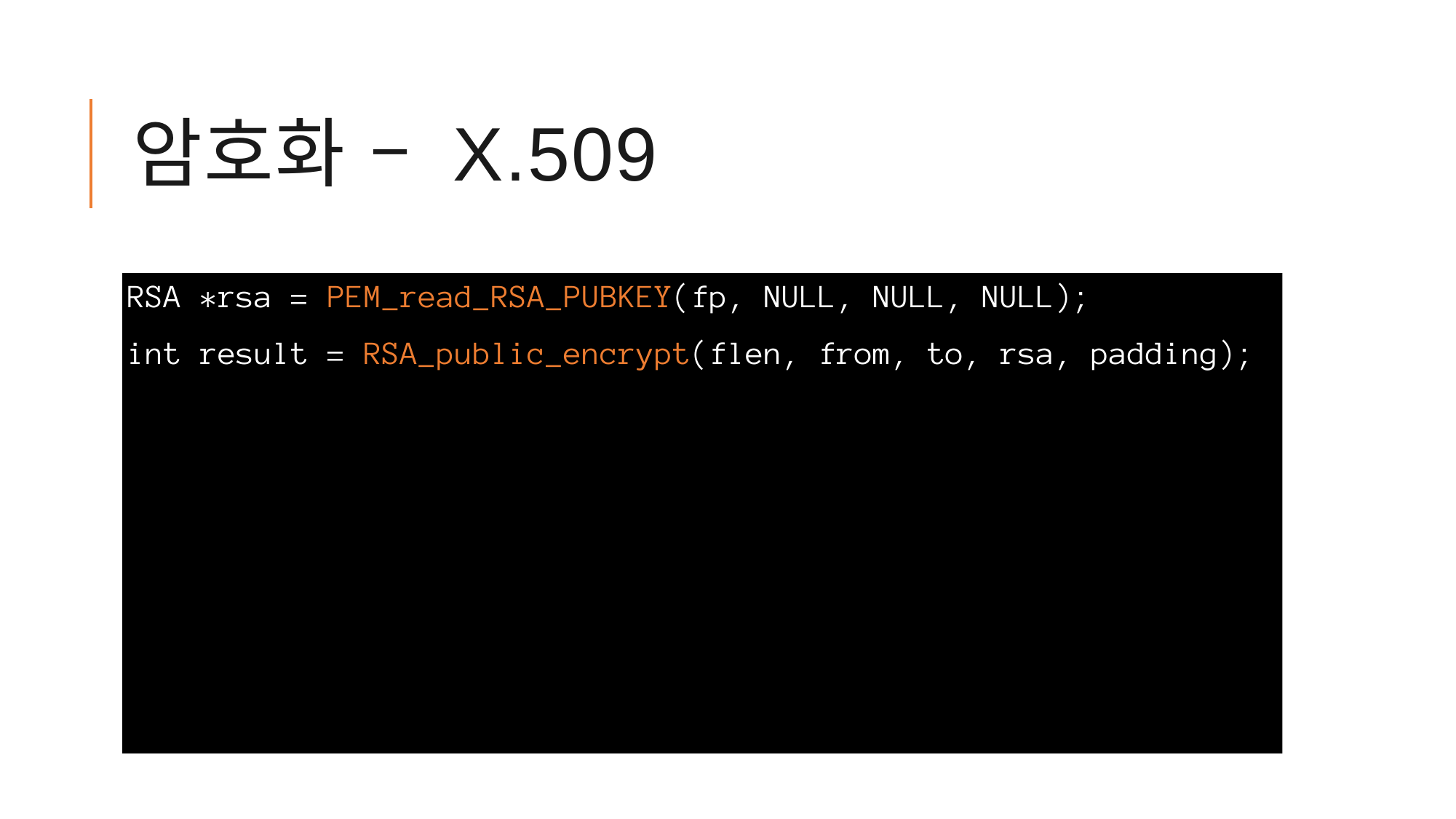

# 암호화 – X.509
RSA *rsa = PEM_read_RSA_PUBKEY(fp, NULL, NULL, NULL);
int result = RSA_public_encrypt(flen, from, to, rsa, padding);